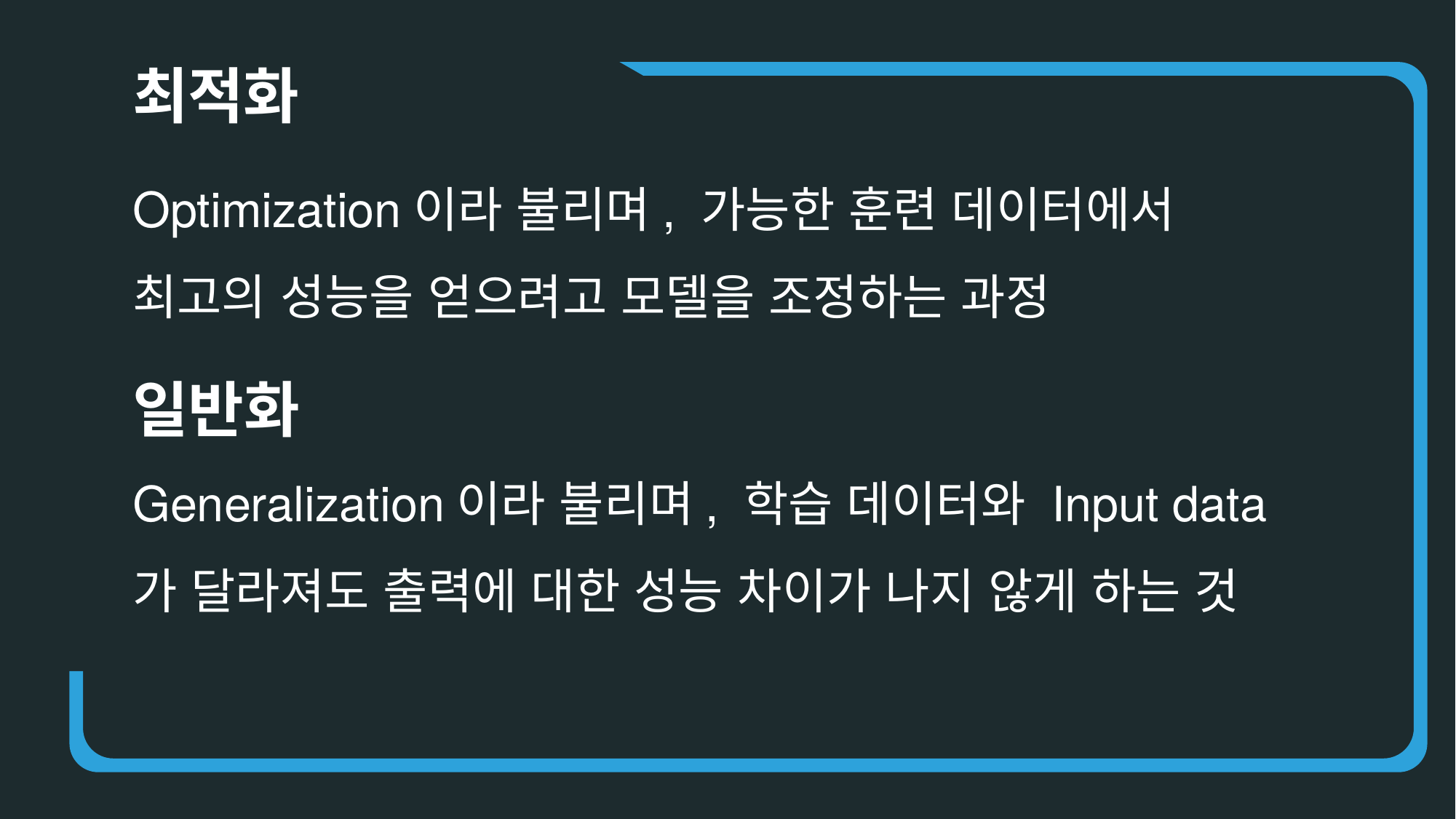

최적화

Optimization이라 불리며, 가능한 훈련 데이터에서 최고의 성능을 얻으려고 모델을 조정하는 과정
일반화

Generalization이라 불리며, 학습 데이터와 Input data가 달라져도 출력에 대한 성능 차이가 나지 않게 하는 것